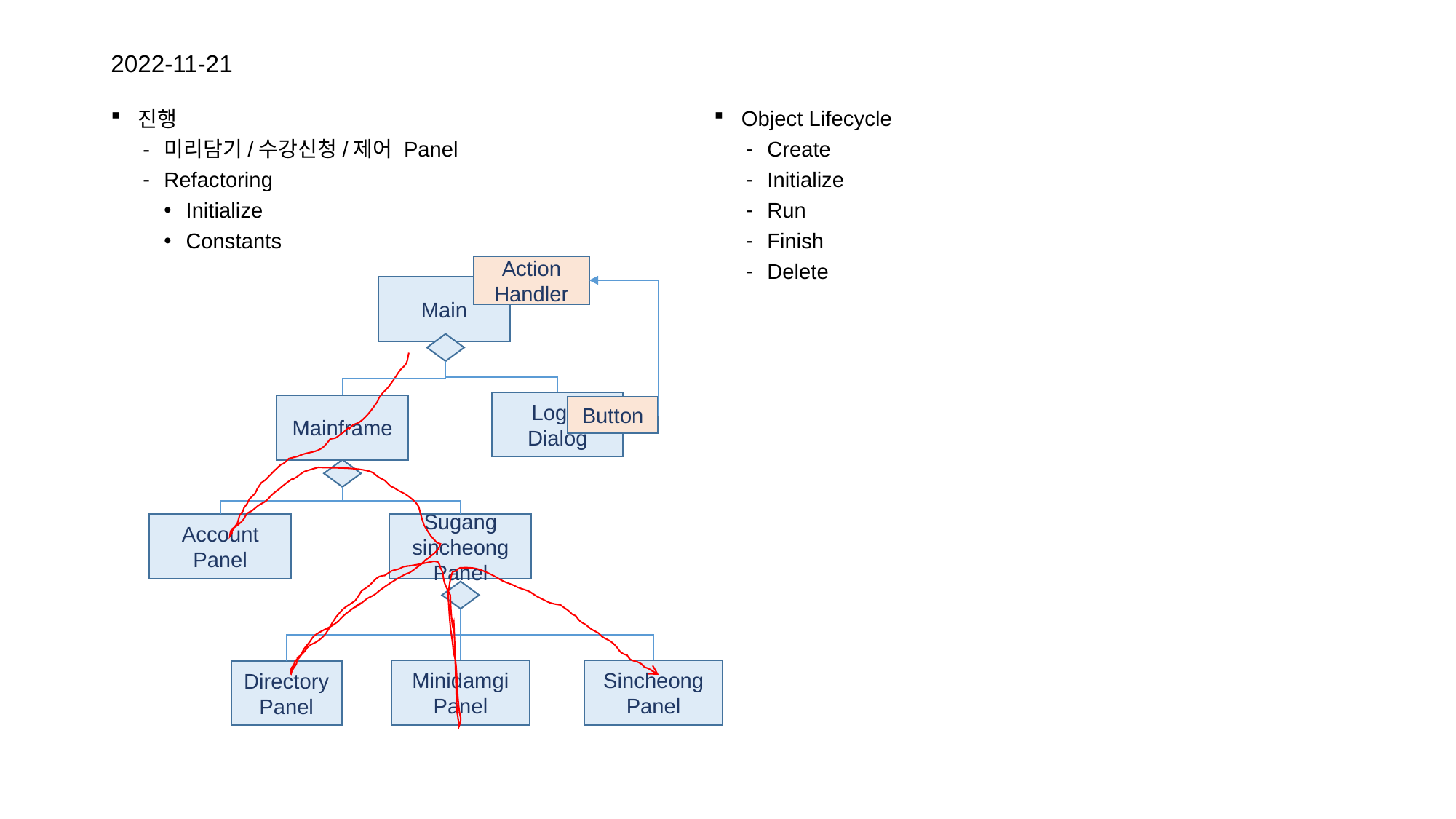

# 2022-11-21
Object Lifecycle
Create
Initialize
Run
Finish
Delete
진행
미리담기/수강신청/제어 Panel
Refactoring
Initialize
Constants
Action Handler
Main

Login Dialog
Mainframe
Button

Account Panel
Sugang sincheong Panel

Minidamgi Panel
Sincheong Panel
Directory Panel